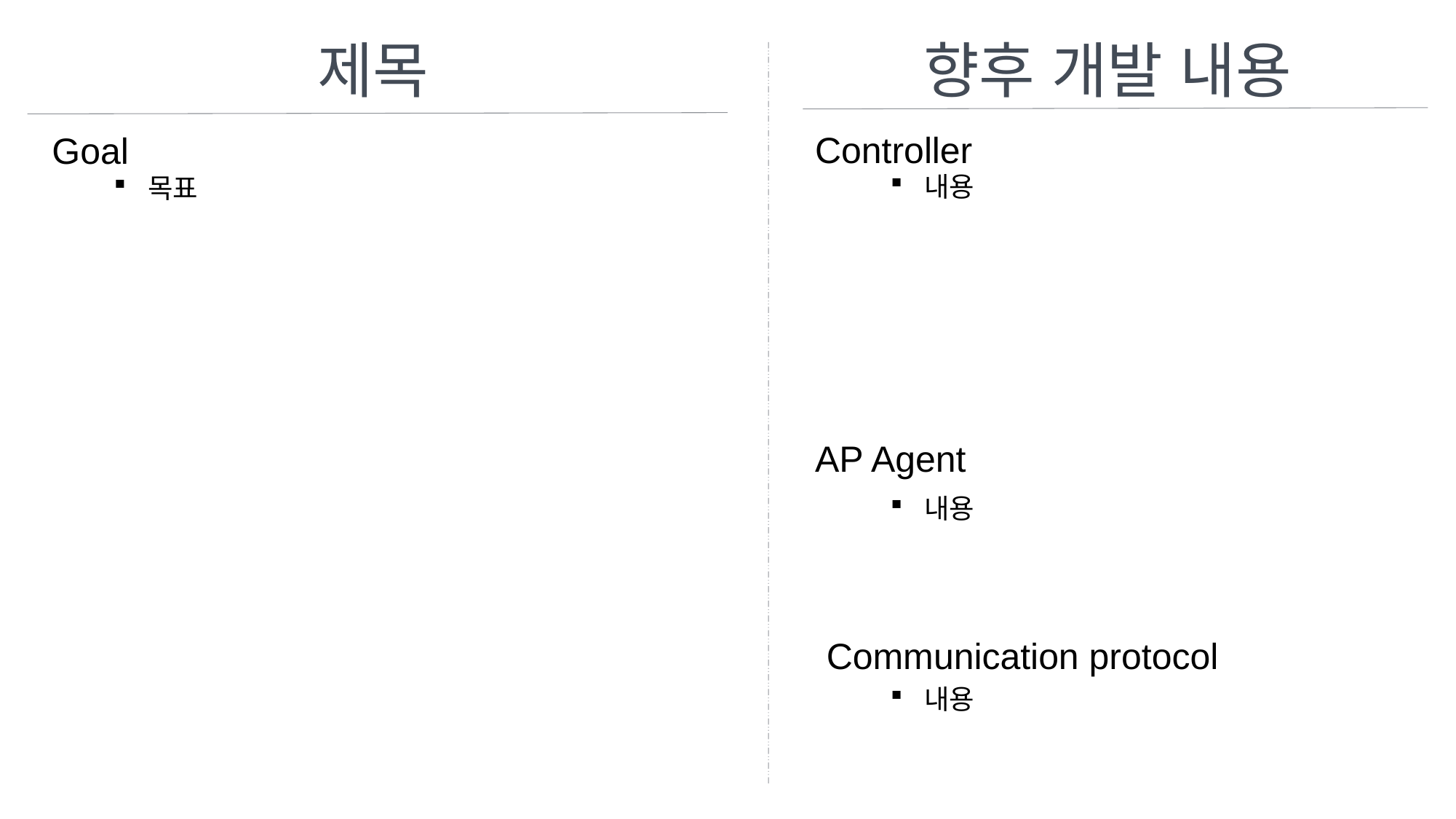

제목
향후 개발 내용
Controller
Goal
내용

목표
AP Agent
내용
Communication protocol
내용